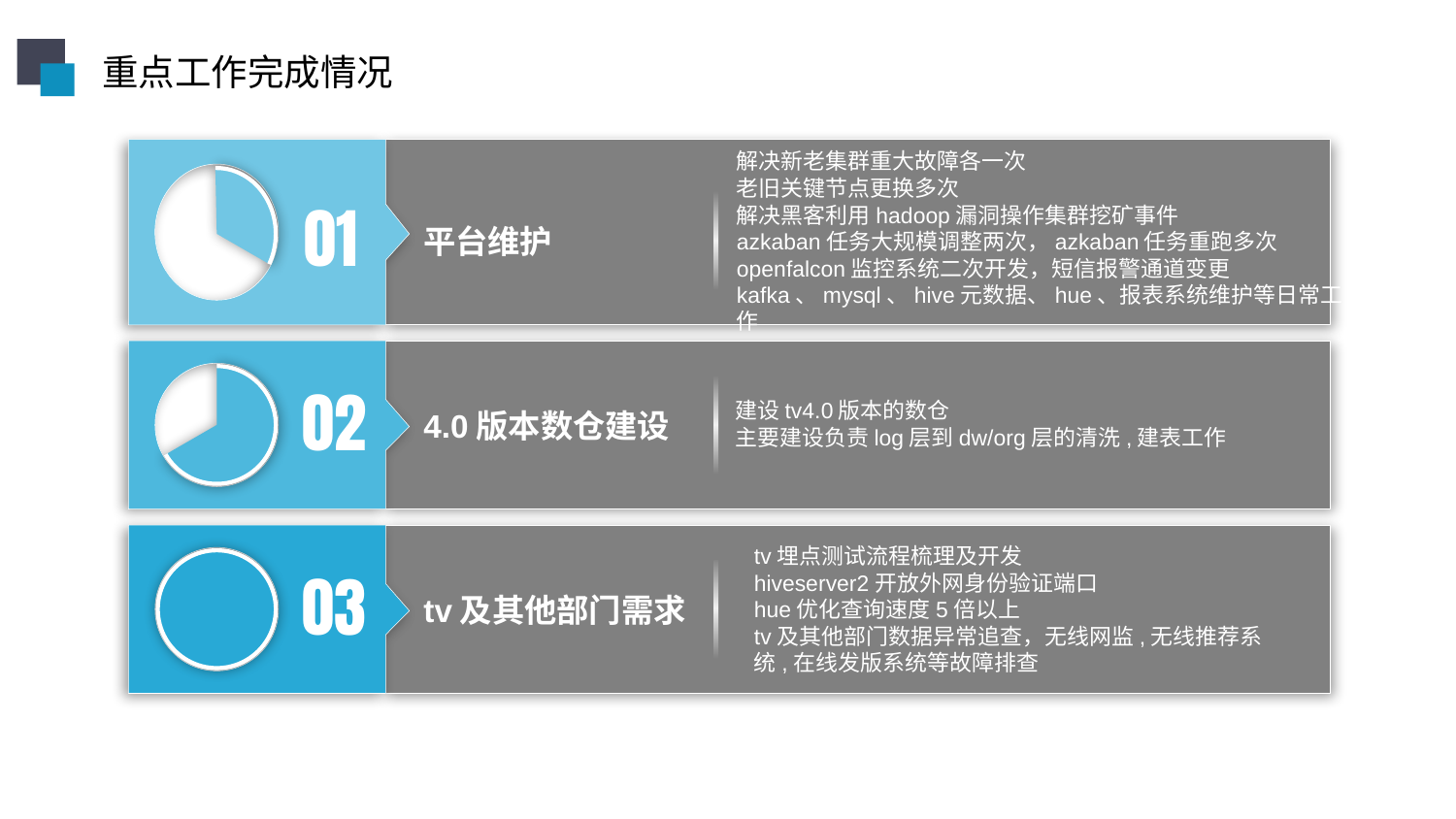

重点工作完成情况

解决新老集群重大故障各一次
老旧关键节点更换多次
解决黑客利用hadoop漏洞操作集群挖矿事件
azkaban任务大规模调整两次，azkaban任务重跑多次
openfalcon监控系统二次开发，短信报警通道变更
kafka、mysql、hive元数据、hue、报表系统维护等日常工作

01
平台维护

02
建设tv4.0版本的数仓
主要建设负责log层到dw/org层的清洗,建表工作
4.0版本数仓建设

tv埋点测试流程梳理及开发
hiveserver2开放外网身份验证端口
hue优化查询速度5倍以上
tv及其他部门数据异常追查，无线网监,无线推荐系统,在线发版系统等故障排查

03
tv及其他部门需求